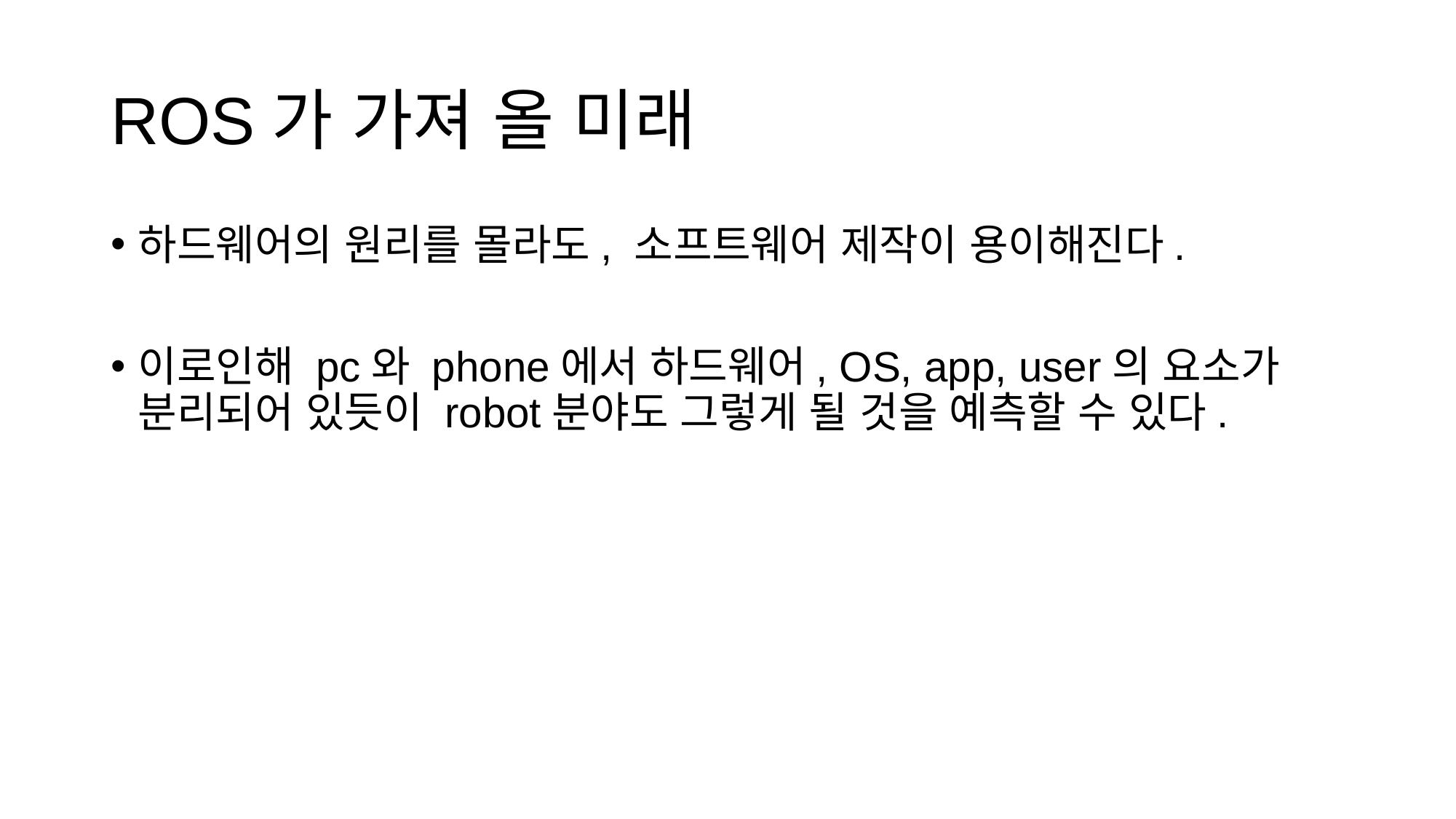

# ROS가 가져 올 미래
하드웨어의 원리를 몰라도, 소프트웨어 제작이 용이해진다.

이로인해 pc와 phone에서 하드웨어, OS, app, user의 요소가 분리되어 있듯이 robot분야도 그렇게 될 것을 예측할 수 있다.